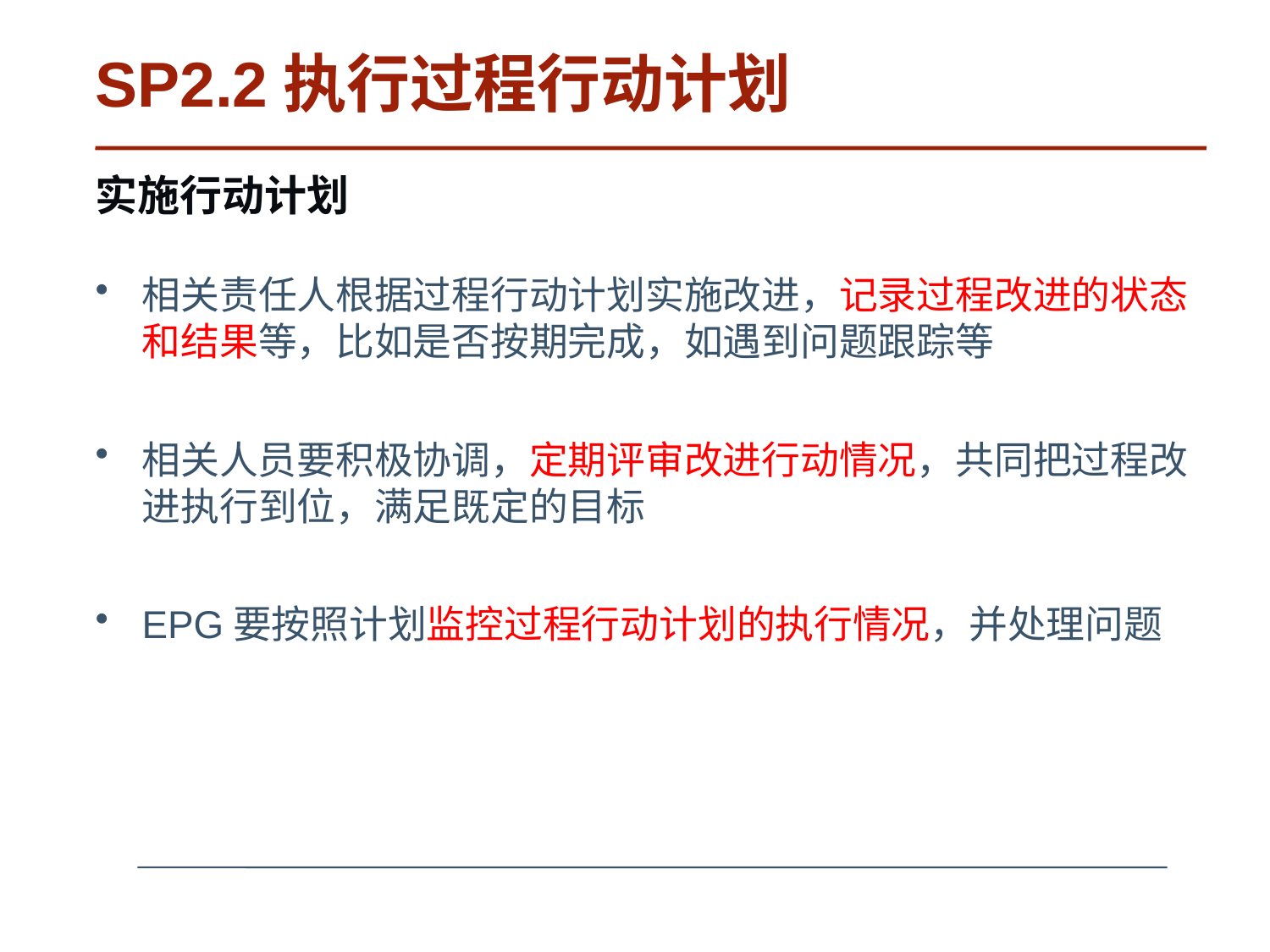

# SP2.2执行过程行动计划
实施行动计划

相关责任人根据过程行动计划实施改进，记录过程改进的状态和结果等，比如是否按期完成，如遇到问题跟踪等

相关人员要积极协调，定期评审改进行动情况，共同把过程改进执行到位，满足既定的目标

EPG要按照计划监控过程行动计划的执行情况，并处理问题